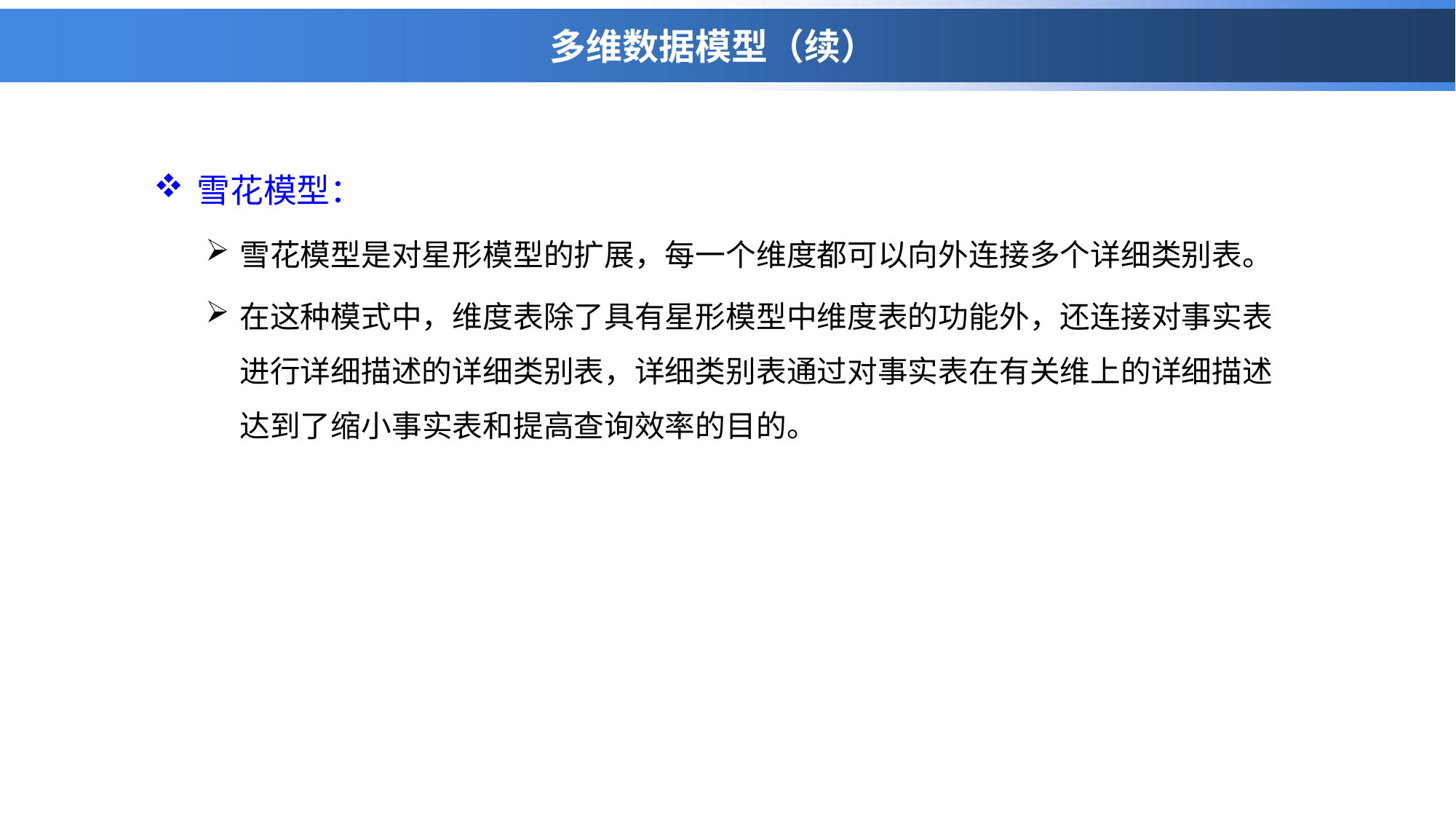

# 多维数据模型（续）
雪花模型：
雪花模型是对星形模型的扩展，每一个维度都可以向外连接多个详细类别表。
在这种模式中，维度表除了具有星形模型中维度表的功能外，还连接对事实表进行详细描述的详细类别表，详细类别表通过对事实表在有关维上的详细描述达到了缩小事实表和提高查询效率的目的。